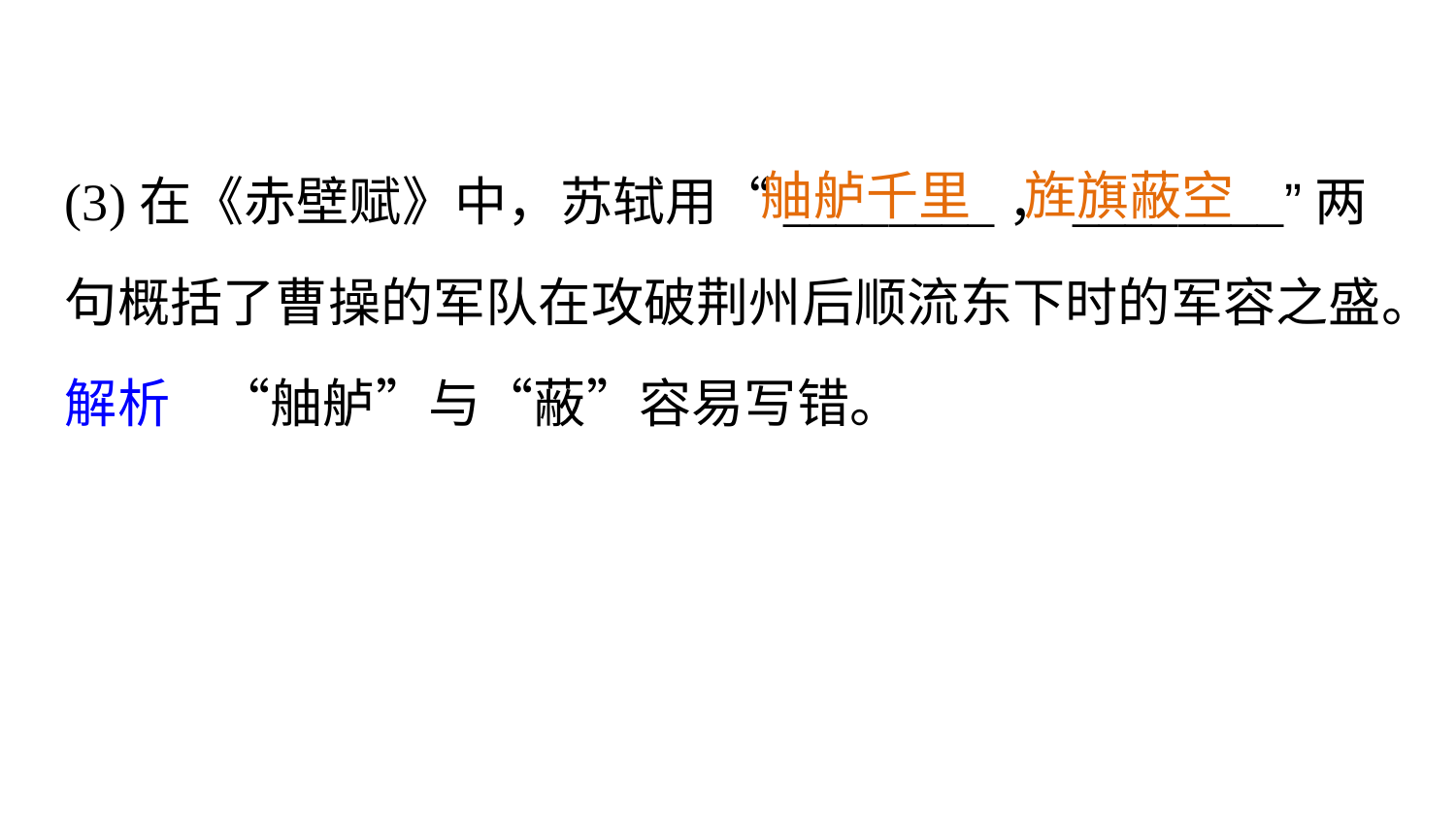

(3)在《赤壁赋》中，苏轼用“________，________”两句概括了曹操的军队在攻破荆州后顺流东下时的军容之盛。
解析    “舳舻”与“蔽”容易写错。
舳舻千里　旌旗蔽空